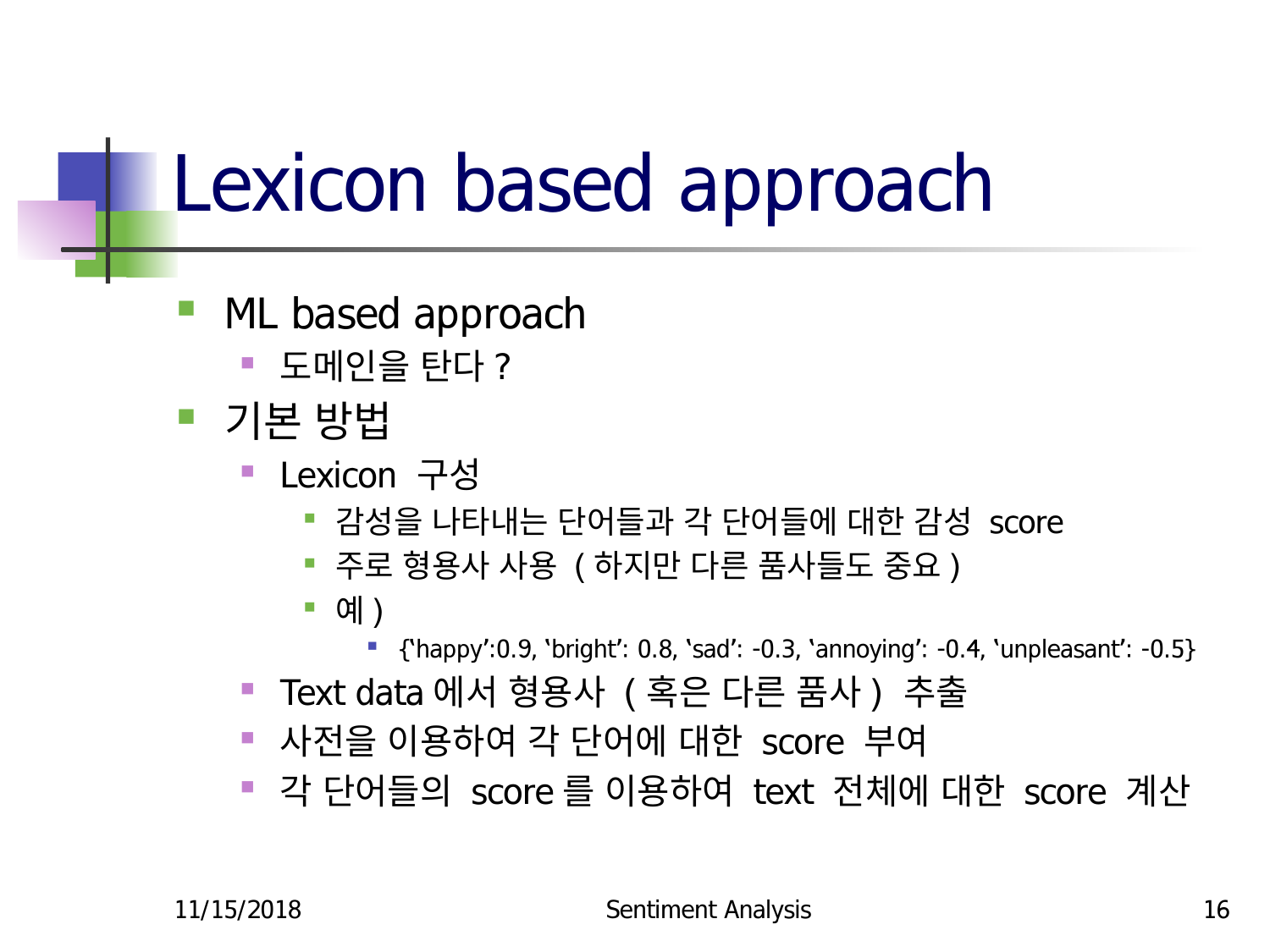

# Lexicon based approach
ML based approach
도메인을 탄다?
기본 방법
Lexicon 구성
감성을 나타내는 단어들과 각 단어들에 대한 감성 score
주로 형용사 사용 (하지만 다른 품사들도 중요)
예)
{‘happy’:0.9, ‘bright’: 0.8, ‘sad’: -0.3, ‘annoying’: -0.4, ‘unpleasant’: -0.5}
Text data에서 형용사 (혹은 다른 품사) 추출
사전을 이용하여 각 단어에 대한 score 부여
각 단어들의 score를 이용하여 text 전체에 대한 score 계산

11/15/2018
Sentiment Analysis
16